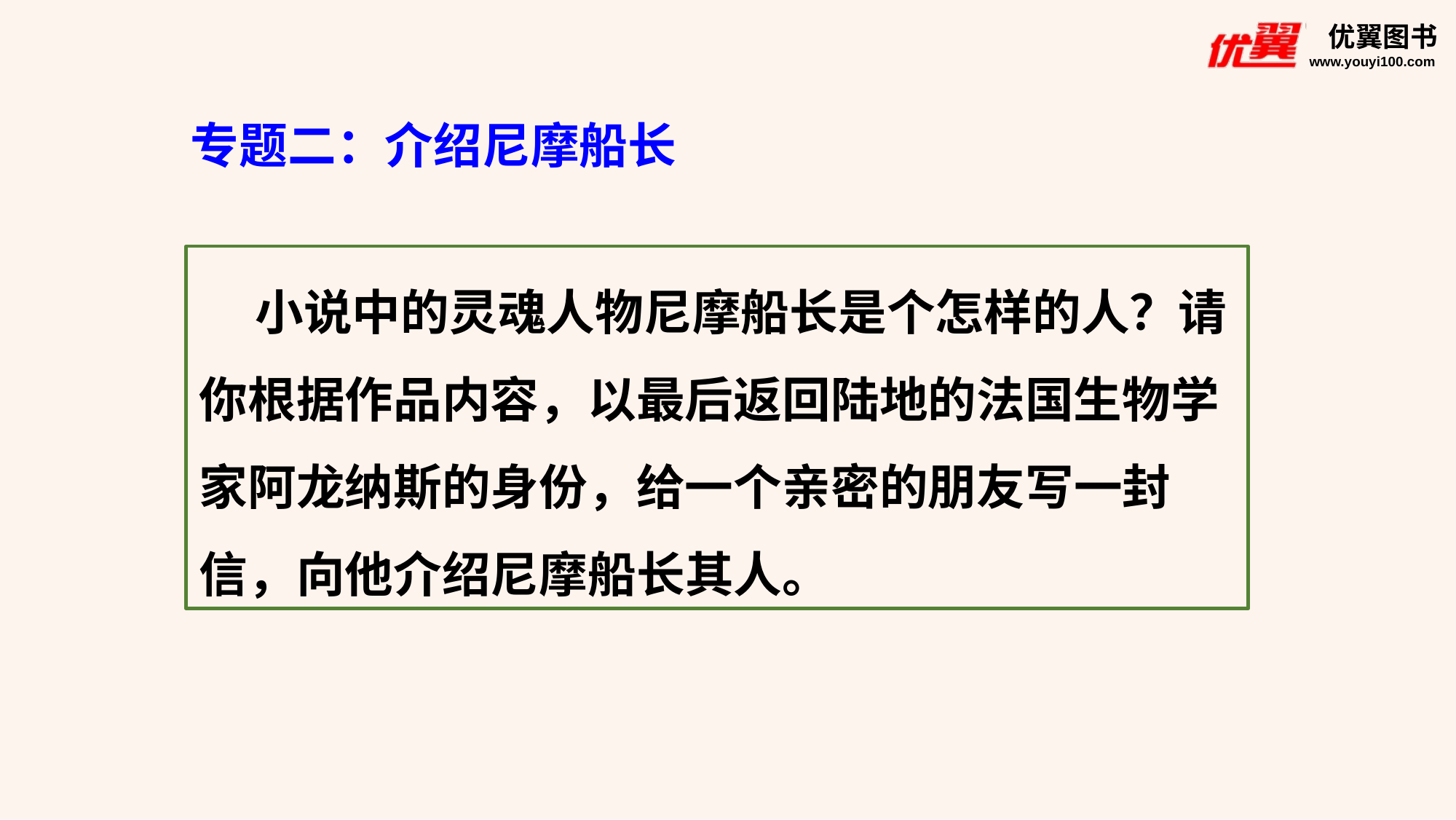

专题二：介绍尼摩船长
    小说中的灵魂人物尼摩船长是个怎样的人？请你根据作品内容，以最后返回陆地的法国生物学家阿龙纳斯的身份，给一个亲密的朋友写一封信，向他介绍尼摩船长其人。